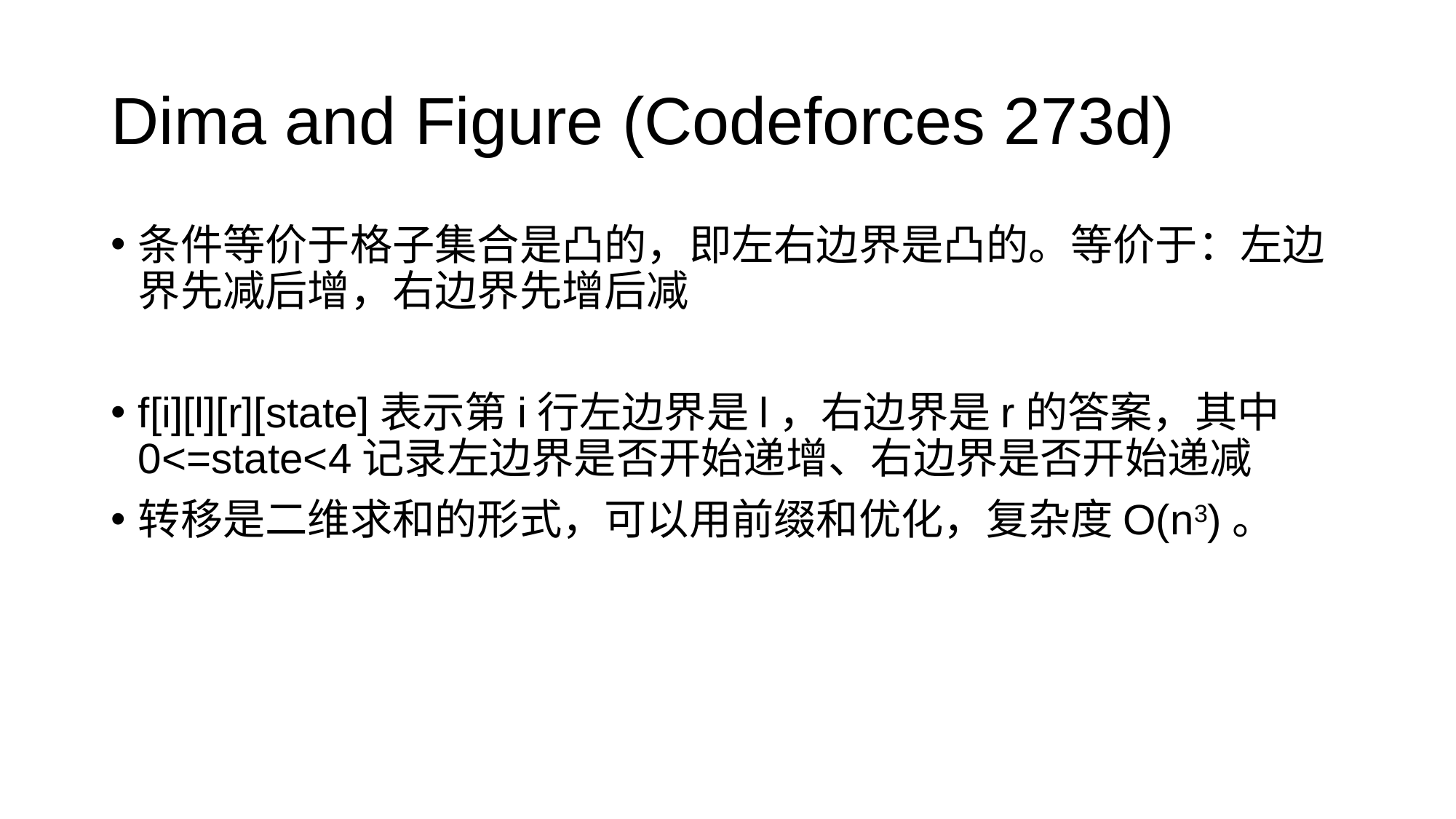

# Dima and Figure (Codeforces 273d)
条件等价于格子集合是凸的，即左右边界是凸的。等价于：左边界先减后增，右边界先增后减

f[i][l][r][state]表示第i行左边界是l，右边界是r的答案，其中0<=state<4记录左边界是否开始递增、右边界是否开始递减
转移是二维求和的形式，可以用前缀和优化，复杂度O(n3)。